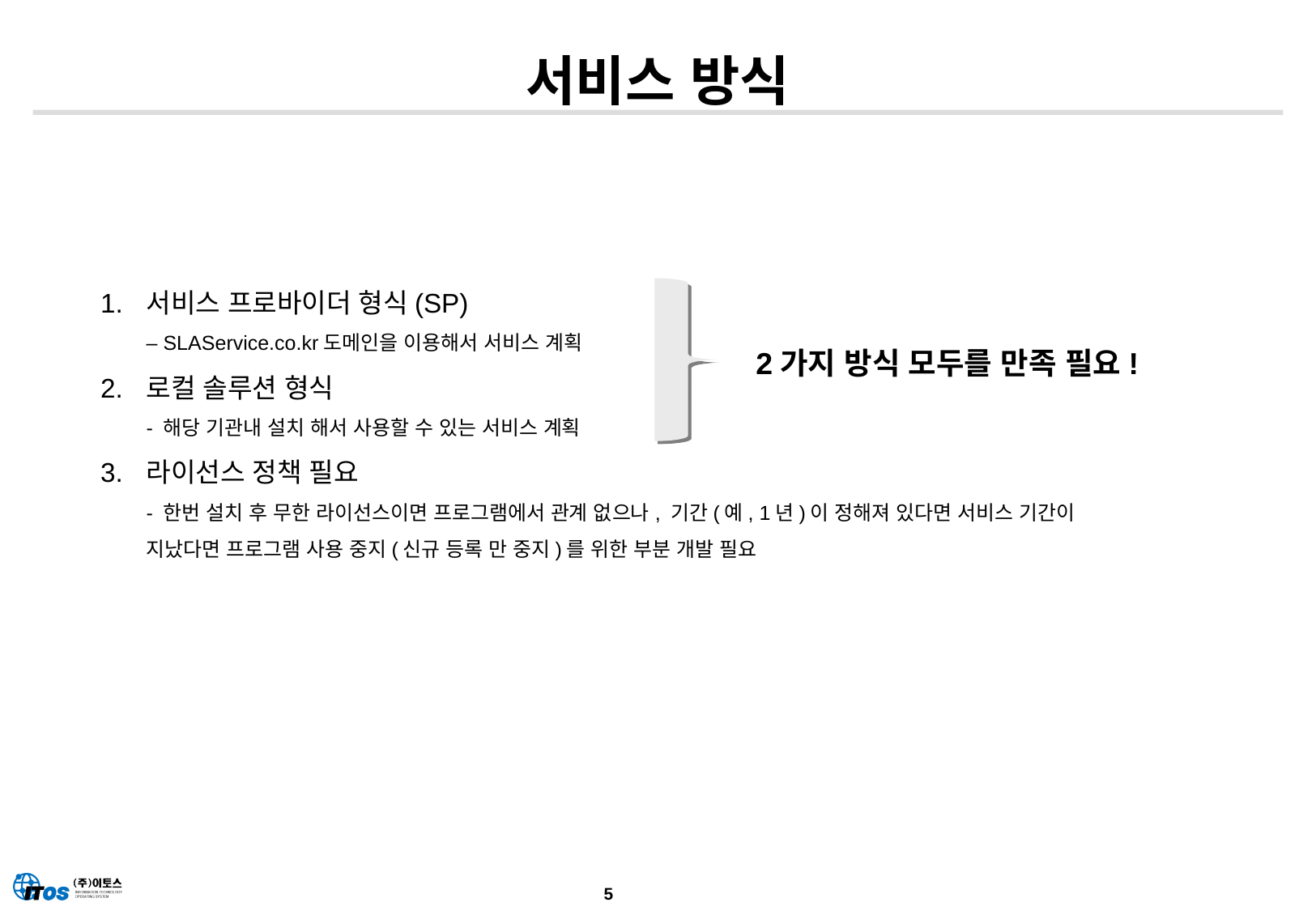

# 서비스 방식
서비스 프로바이더 형식(SP)
– SLAService.co.kr도메인을 이용해서 서비스 계획
로컬 솔루션 형식
- 해당 기관내 설치 해서 사용할 수 있는 서비스 계획
라이선스 정책 필요
- 한번 설치 후 무한 라이선스이면 프로그램에서 관계 없으나, 기간(예, 1년)이 정해져 있다면 서비스 기간이 지났다면 프로그램 사용 중지(신규 등록 만 중지)를 위한 부분 개발 필요

2가지 방식 모두를 만족 필요!